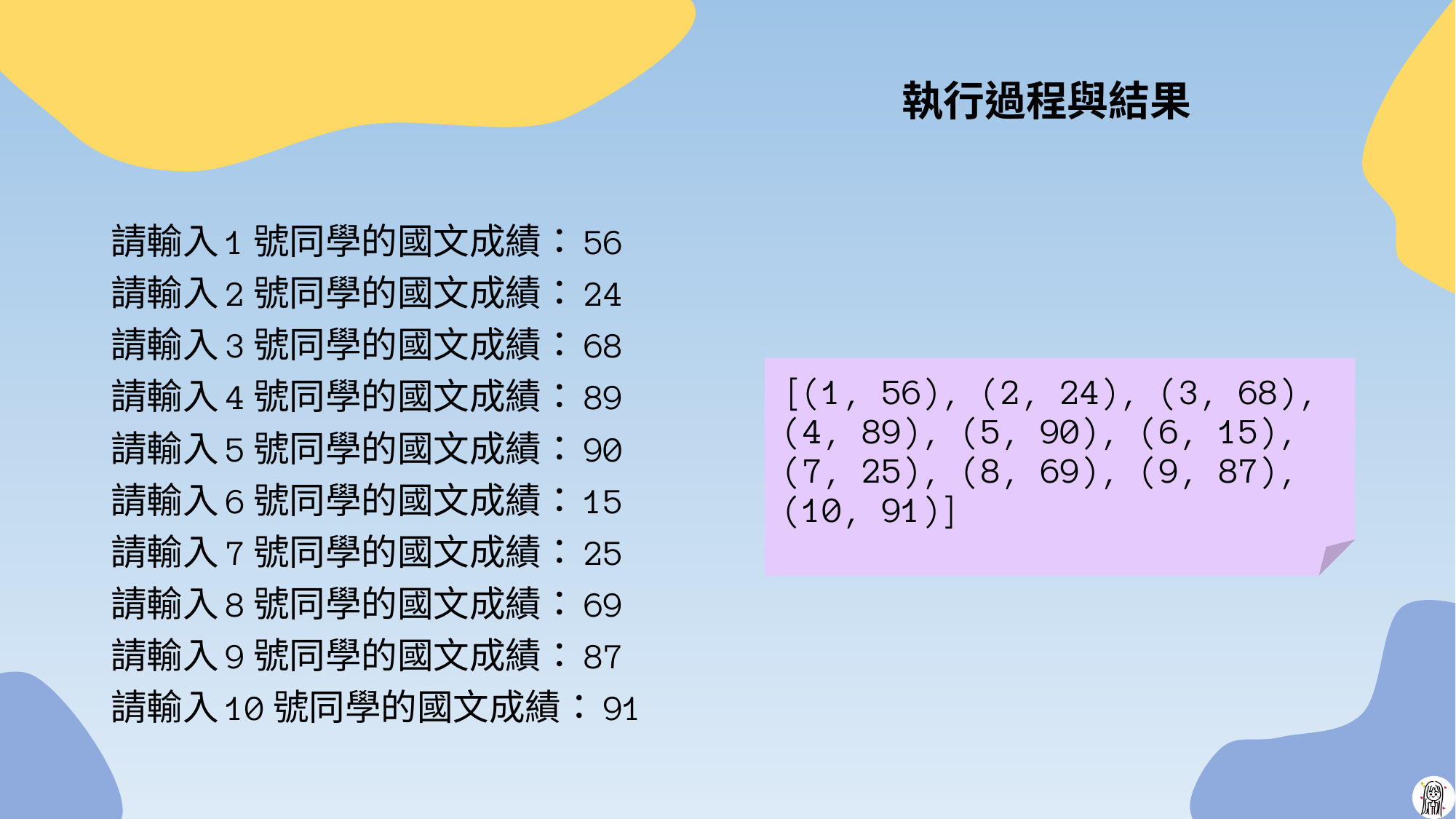

# 執行過程與結果
請輸入1號同學的國文成績：56
請輸入2號同學的國文成績：24
請輸入3號同學的國文成績：68
請輸入4號同學的國文成績：89
請輸入5號同學的國文成績：90
請輸入6號同學的國文成績：15
請輸入7號同學的國文成績：25
請輸入8號同學的國文成績：69
請輸入9號同學的國文成績：87
請輸入10號同學的國文成績：91

[(1, 56), (2, 24), (3, 68), (4, 89), (5, 90), (6, 15), (7, 25), (8, 69), (9, 87), (10, 91)]
17